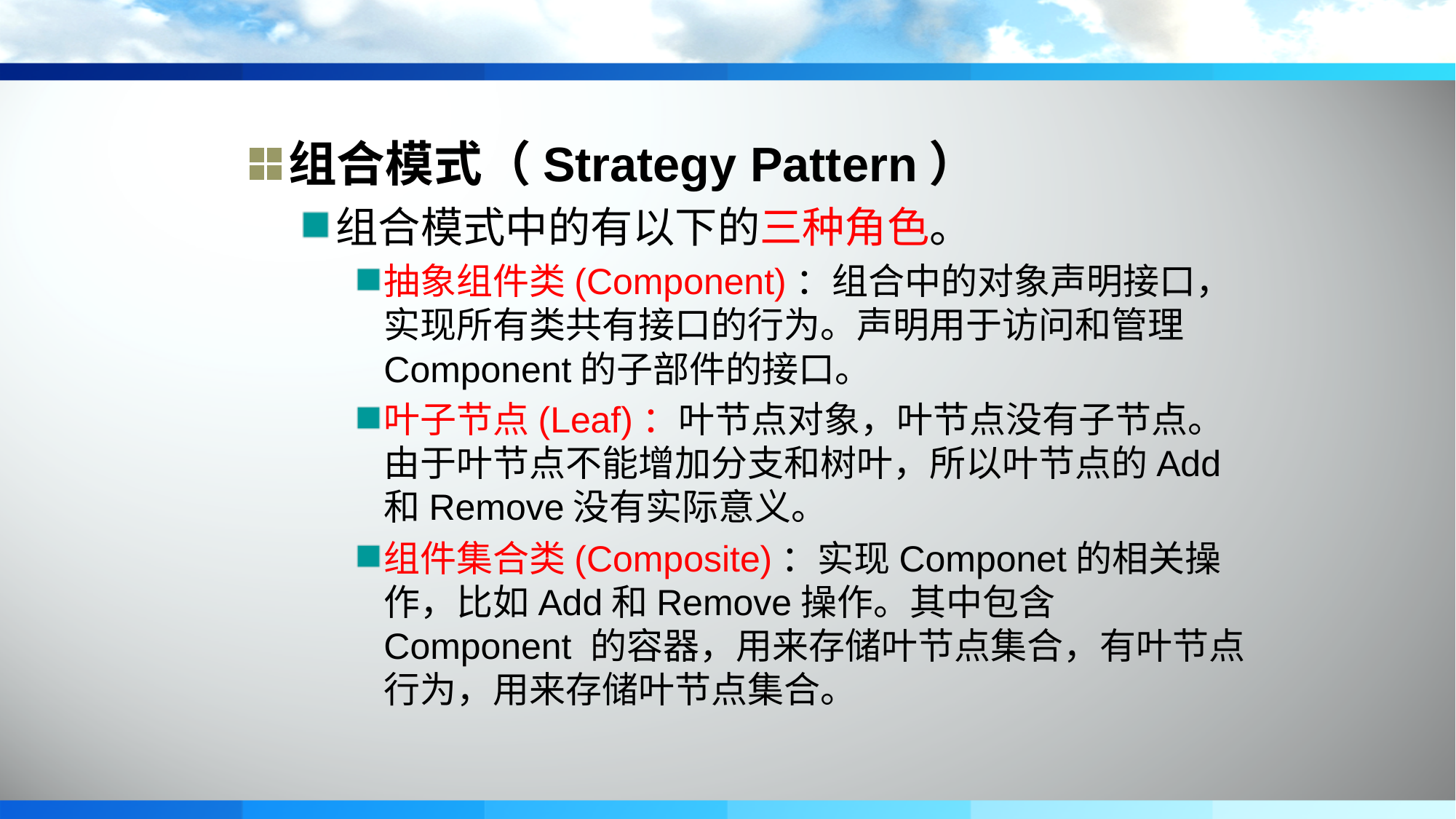

组合模式（Strategy Pattern）
组合模式中的有以下的三种角色。
抽象组件类(Component)：组合中的对象声明接口，实现所有类共有接口的行为。声明用于访问和管理Component的子部件的接口。
叶子节点(Leaf)：叶节点对象，叶节点没有子节点。由于叶节点不能增加分支和树叶，所以叶节点的Add和Remove没有实际意义。
组件集合类(Composite)：实现Componet的相关操作，比如Add和Remove操作。其中包含Component 的容器，用来存储叶节点集合，有叶节点行为，用来存储叶节点集合。